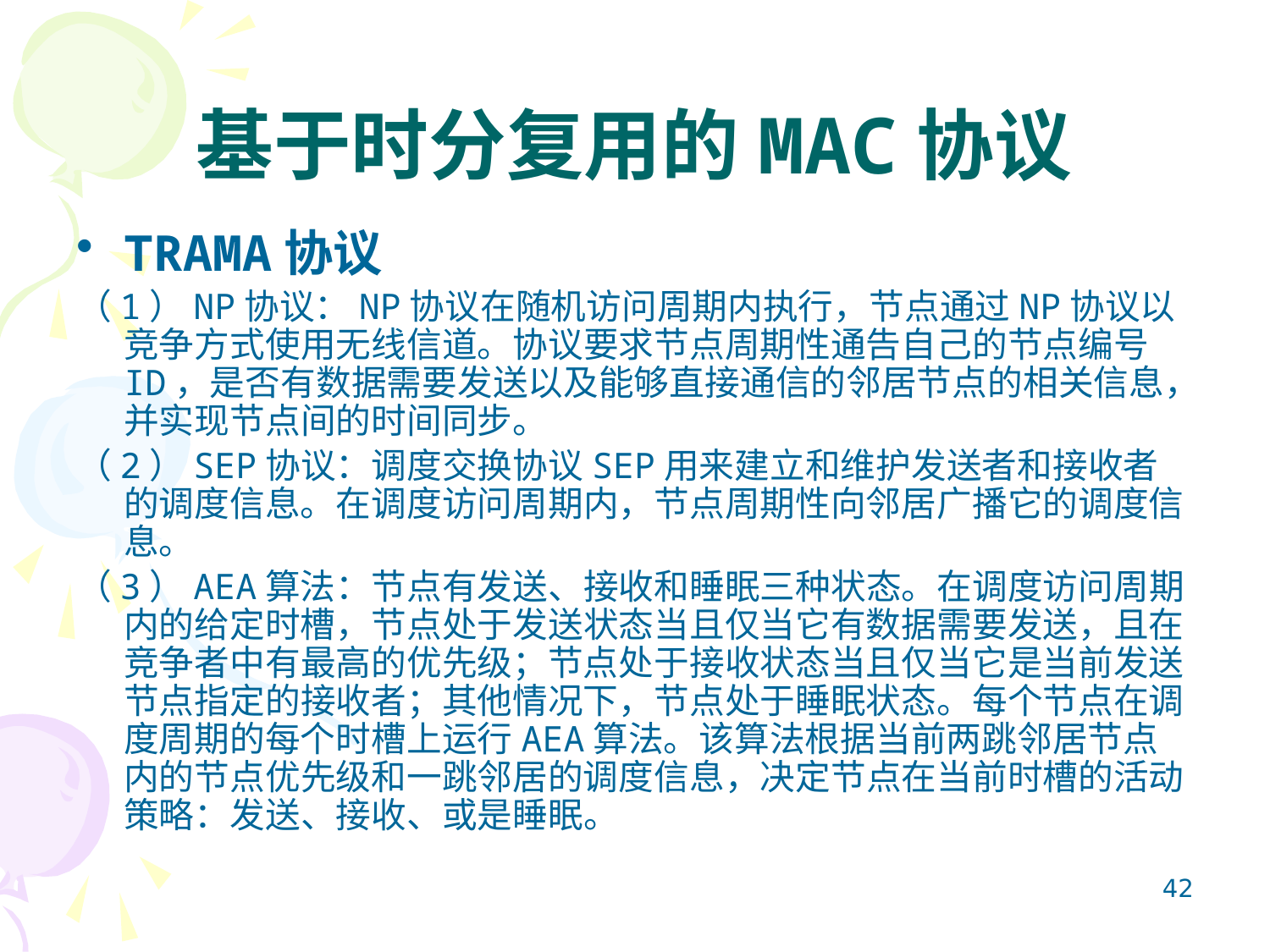

# 基于时分复用的MAC协议
TRAMA协议
（1）NP协议：NP协议在随机访问周期内执行，节点通过NP协议以竞争方式使用无线信道。协议要求节点周期性通告自己的节点编号ID，是否有数据需要发送以及能够直接通信的邻居节点的相关信息，并实现节点间的时间同步。
（2）SEP协议：调度交换协议SEP用来建立和维护发送者和接收者的调度信息。在调度访问周期内，节点周期性向邻居广播它的调度信息。
（3）AEA算法：节点有发送、接收和睡眠三种状态。在调度访问周期内的给定时槽，节点处于发送状态当且仅当它有数据需要发送，且在竞争者中有最高的优先级；节点处于接收状态当且仅当它是当前发送节点指定的接收者；其他情况下，节点处于睡眠状态。每个节点在调度周期的每个时槽上运行AEA算法。该算法根据当前两跳邻居节点内的节点优先级和一跳邻居的调度信息，决定节点在当前时槽的活动策略：发送、接收、或是睡眠。
42